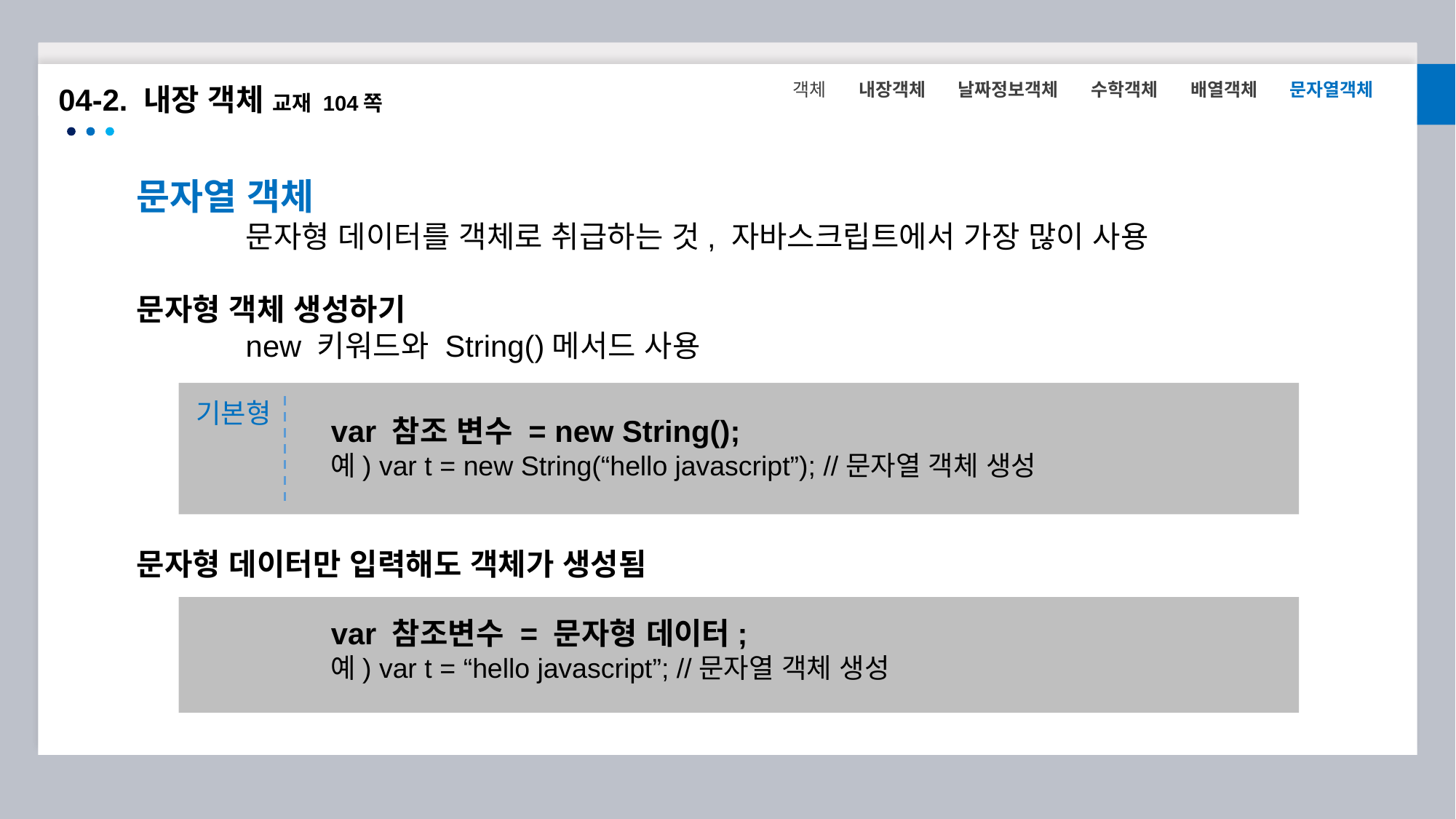

객체
내장객체
날짜정보객체
수학객체
배열객체
문자열객체
04-2. 내장 객체 교재 104쪽

문자열 객체
	문자형 데이터를 객체로 취급하는 것, 자바스크립트에서 가장 많이 사용

문자형 객체 생성하기
	new 키워드와 String()메서드 사용

문자형 데이터만 입력해도 객체가 생성됨

기본형
var 참조 변수 = new String();
예) var t = new String(“hello javascript”); //문자열 객체 생성

var 참조변수 = 문자형 데이터;
예) var t = “hello javascript”; //문자열 객체 생성